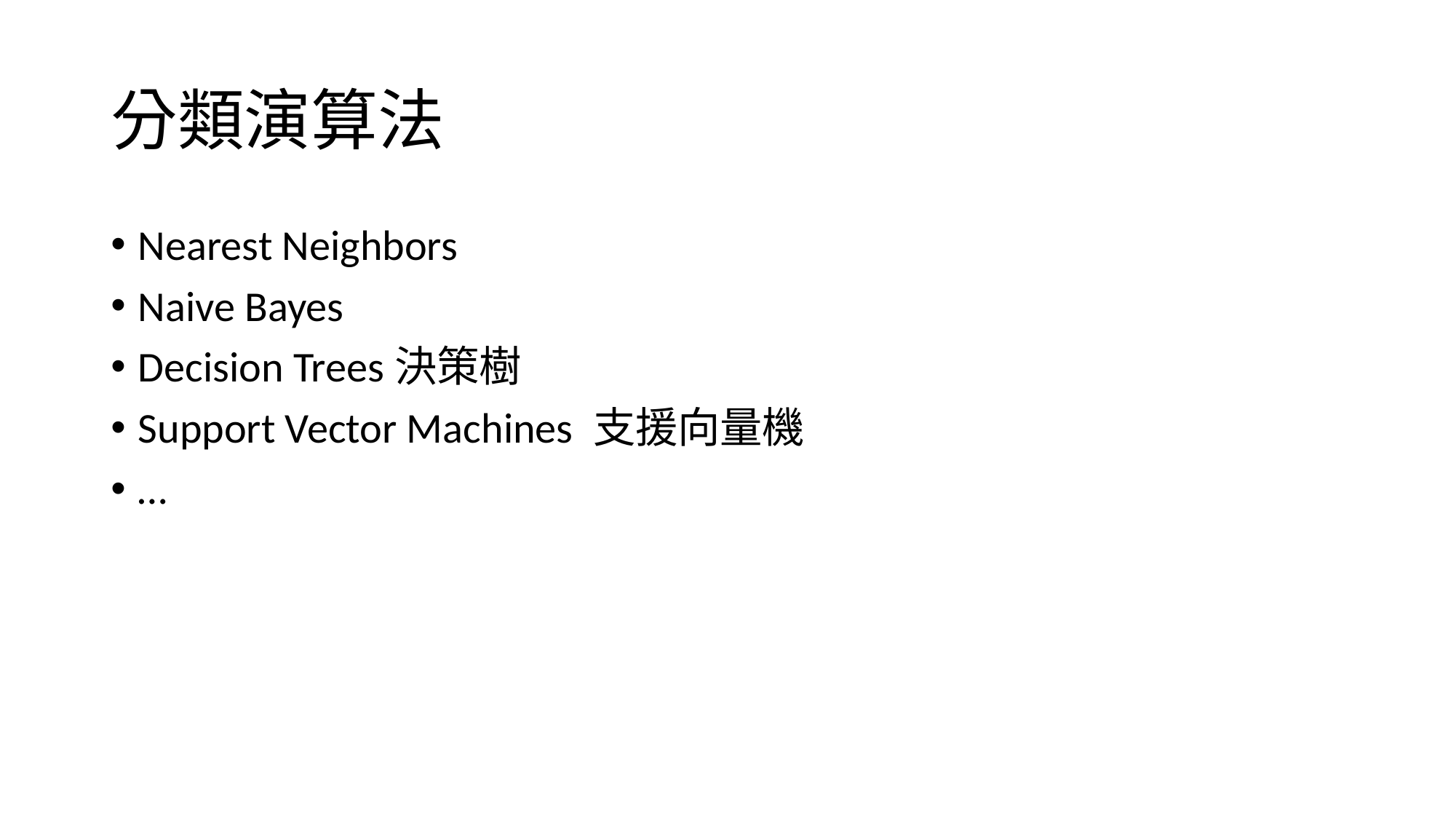

# 分類演算法
Nearest Neighbors
Naive Bayes
Decision Trees決策樹
Support Vector Machines 支援向量機
…